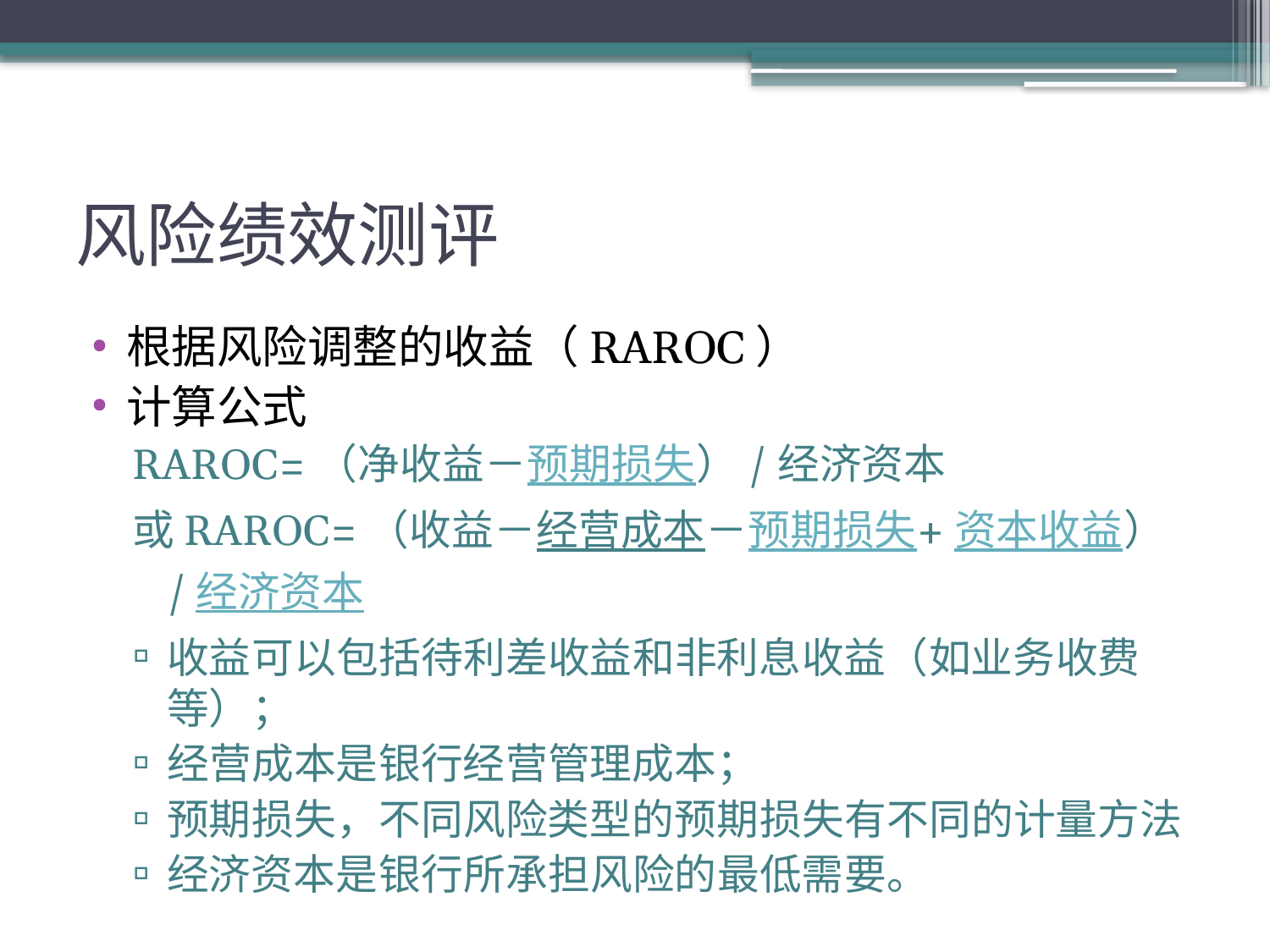

# 风险绩效测评
根据风险调整的收益（RAROC）
计算公式
RAROC=（净收益－预期损失）/经济资本
或RAROC=（收益－经营成本－预期损失+资本收益）/经济资本
收益可以包括待利差收益和非利息收益（如业务收费等）；
经营成本是银行经营管理成本；
预期损失，不同风险类型的预期损失有不同的计量方法
经济资本是银行所承担风险的最低需要。